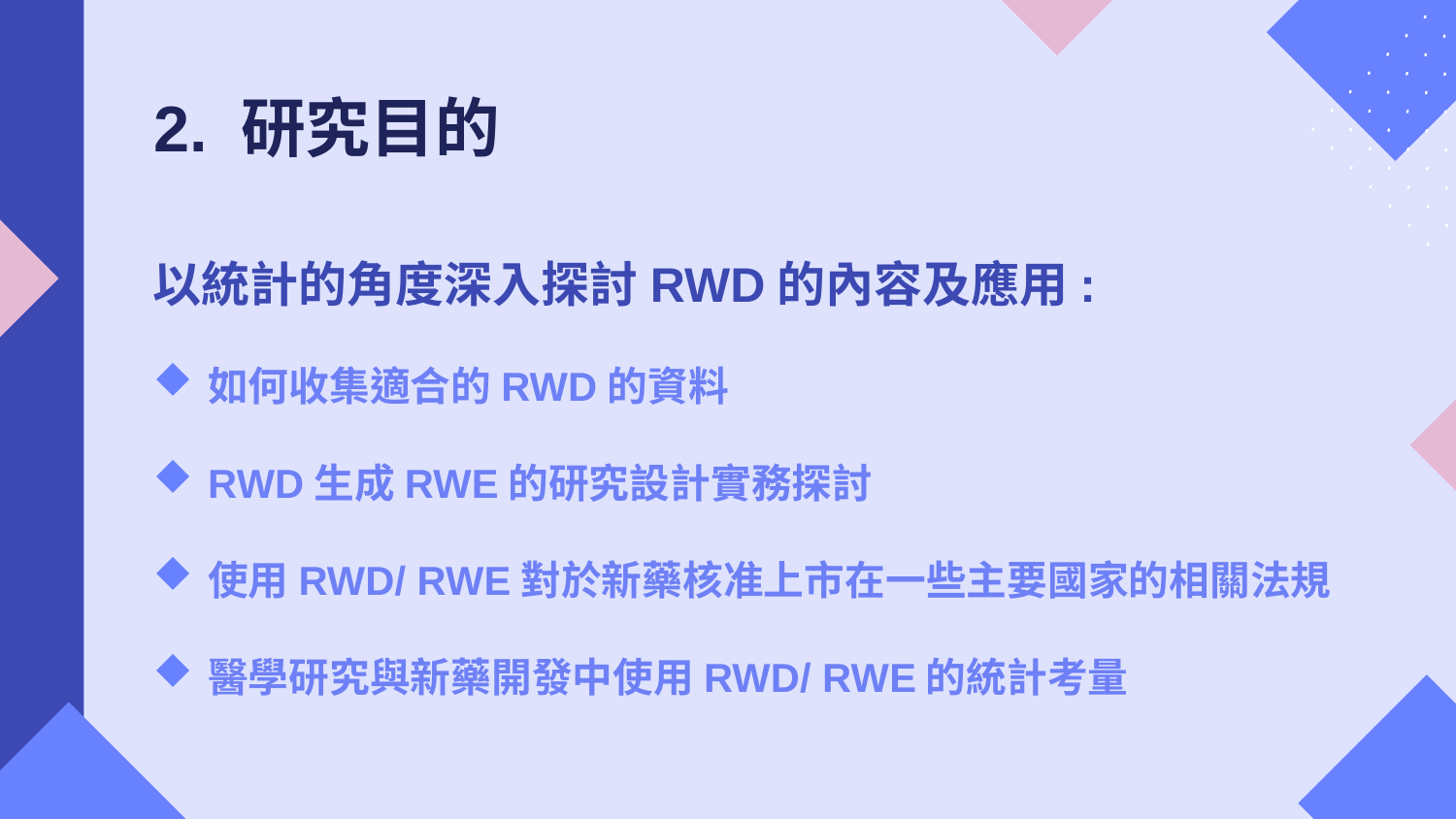

# 2. 研究目的
以統計的角度深入探討RWD的內容及應用:
如何收集適合的RWD的資料
RWD生成RWE的研究設計實務探討
使用RWD/ RWE對於新藥核准上市在一些主要國家的相關法規
醫學研究與新藥開發中使用RWD/ RWE的統計考量